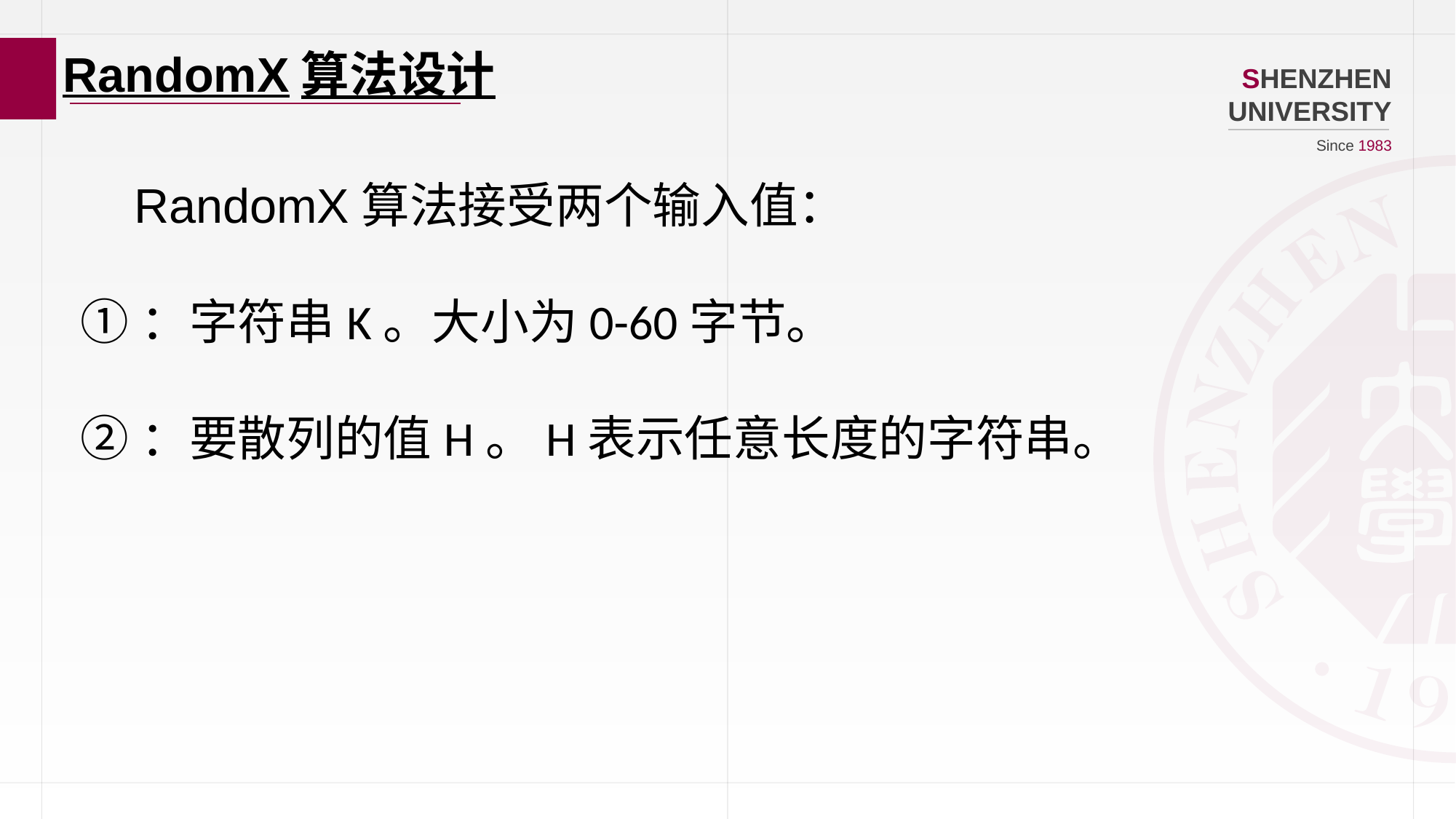

RandomX算法设计

       RandomX算法接受两个输入值：

①：字符串K。大小为0-60字节。

②：要散列的值H。H表示任意长度的字符串。

6